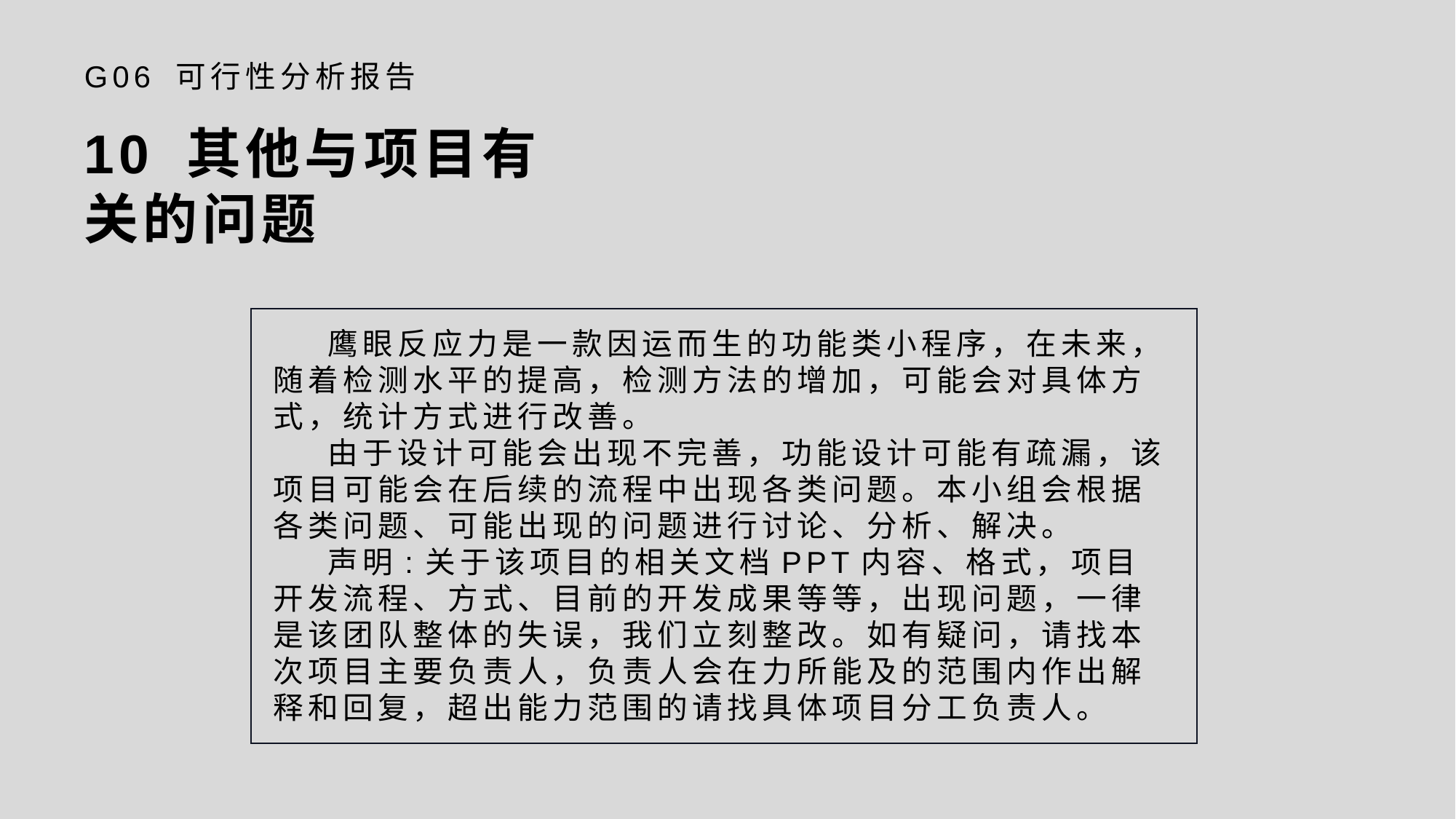

G06 可行性分析报告
10 其他与项目有关的问题

鹰眼反应力是一款因运而生的功能类小程序，在未来，随着检测水平的提高，检测方法的增加，可能会对具体方式，统计方式进行改善。
由于设计可能会出现不完善，功能设计可能有疏漏，该项目可能会在后续的流程中出现各类问题。本小组会根据各类问题、可能出现的问题进行讨论、分析、解决。
声明:关于该项目的相关文档PPT内容、格式，项目开发流程、方式、目前的开发成果等等，出现问题，一律是该团队整体的失误，我们立刻整改。如有疑问，请找本次项目主要负责人，负责人会在力所能及的范围内作出解释和回复，超出能力范围的请找具体项目分工负责人。